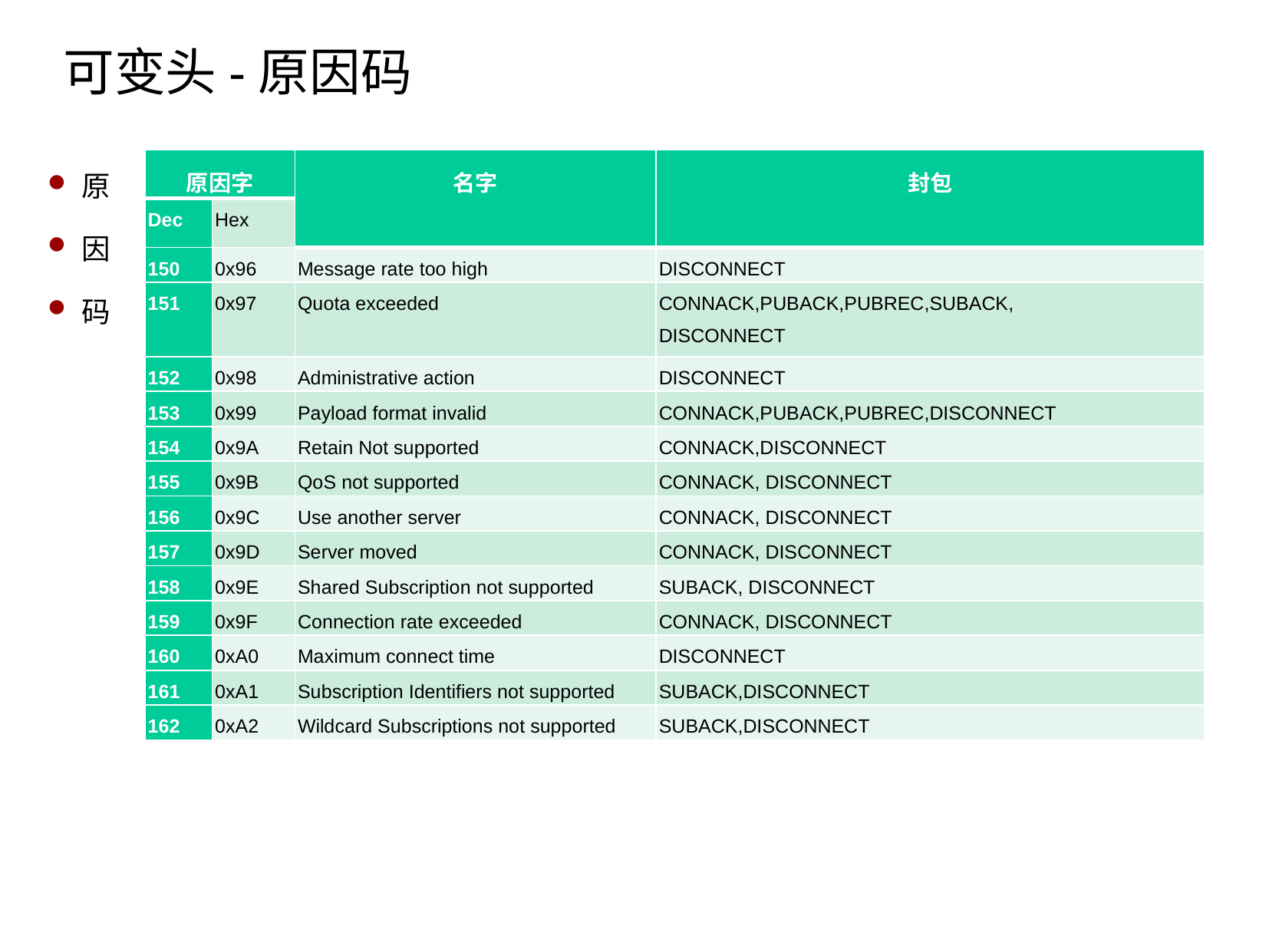

可变头-原因码
原
因
码

| 原因字 |  | 名字 | 封包 |
| --- | --- | --- | --- |
| Dec | Hex |  |  |
| 150 | 0x96 | Message rate too high | DISCONNECT |
| 151 | 0x97 | Quota exceeded | CONNACK,PUBACK,PUBREC,SUBACK, DISCONNECT |
| 152 | 0x98 | Administrative action | DISCONNECT |
| 153 | 0x99 | Payload format invalid | CONNACK,PUBACK,PUBREC,DISCONNECT |
| 154 | 0x9A | Retain Not supported | CONNACK,DISCONNECT |
| 155 | 0x9B | QoS not supported | CONNACK, DISCONNECT |
| 156 | 0x9C | Use another server | CONNACK, DISCONNECT |
| 157 | 0x9D | Server moved | CONNACK, DISCONNECT |
| 158 | 0x9E | Shared Subscription not supported | SUBACK, DISCONNECT |
| 159 | 0x9F | Connection rate exceeded | CONNACK, DISCONNECT |
| 160 | 0xA0 | Maximum connect time | DISCONNECT |
| 161 | 0xA1 | Subscription Identifiers not supported | SUBACK,DISCONNECT |
| 162 | 0xA2 | Wildcard Subscriptions not supported | SUBACK,DISCONNECT |